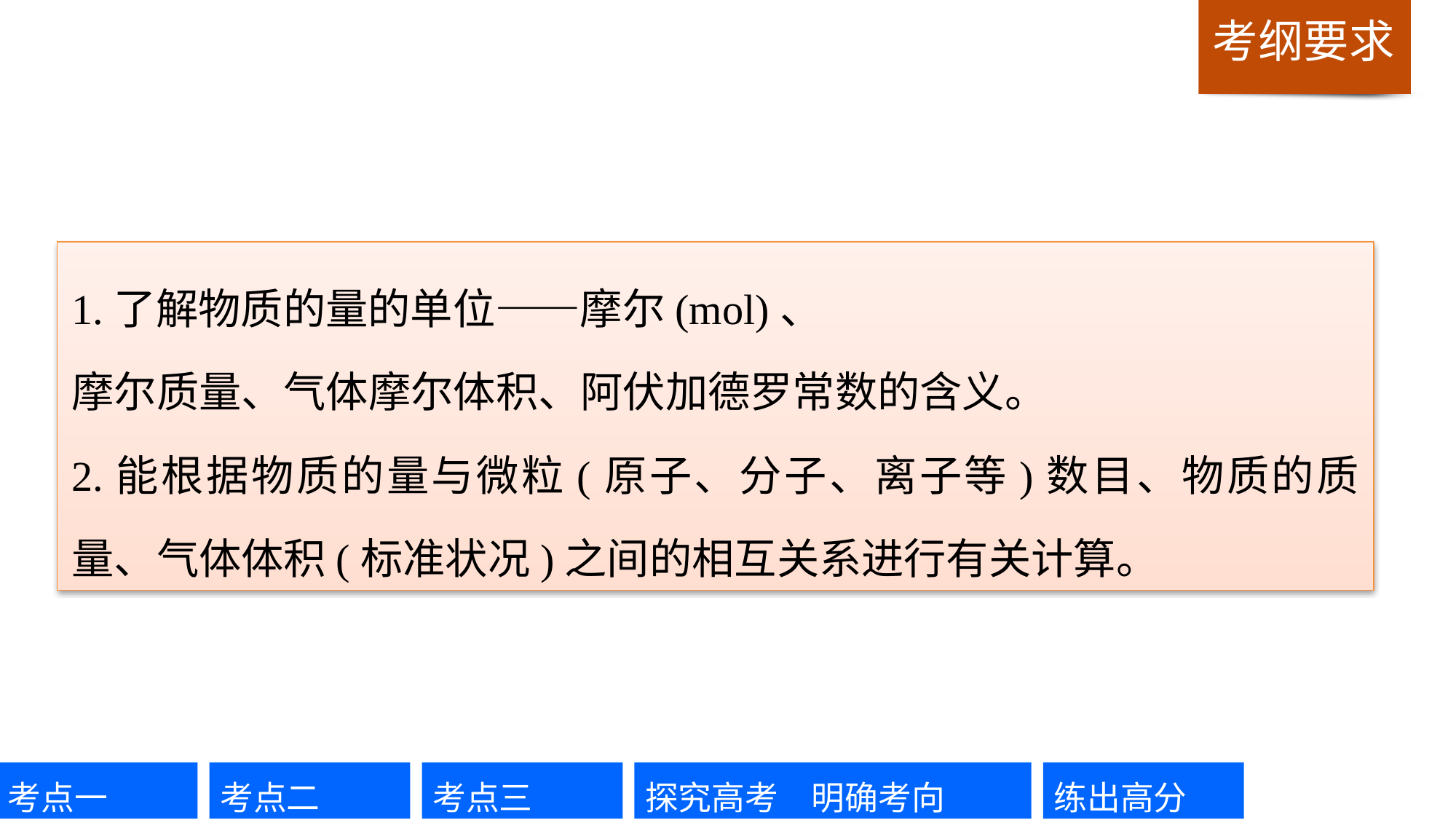

1.了解物质的量的单位——摩尔(mol)、
摩尔质量、气体摩尔体积、阿伏加德罗常数的含义。
2.能根据物质的量与微粒(原子、分子、离子等)数目、物质的质量、气体体积(标准状况)之间的相互关系进行有关计算。
考点一
考点二
考点三
探究高考　明确考向
练出高分